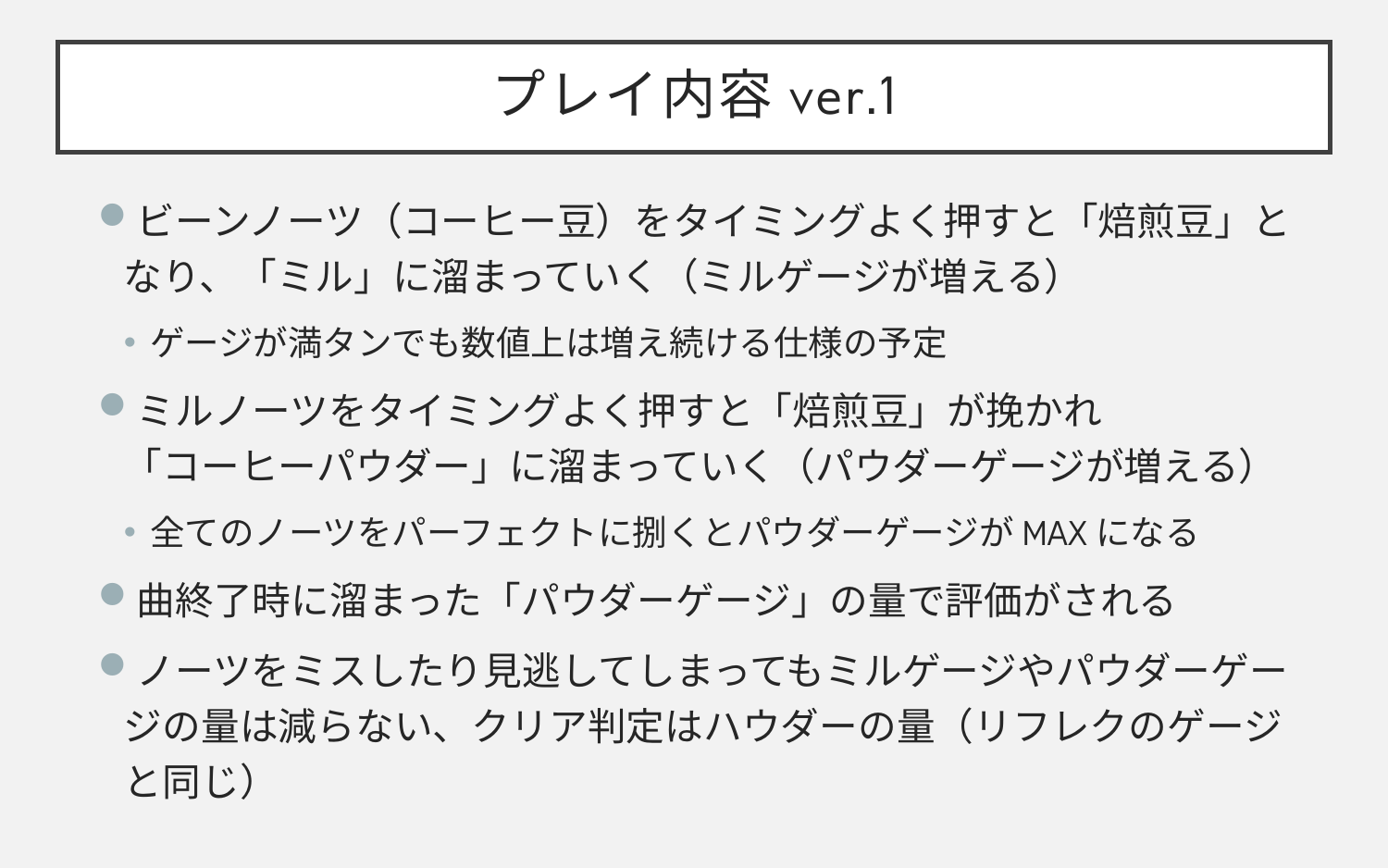

# プレイ内容ver.1
ビーンノーツ（コーヒー豆）をタイミングよく押すと「焙煎豆」となり、「ミル」に溜まっていく（ミルゲージが増える）
ゲージが満タンでも数値上は増え続ける仕様の予定
ミルノーツをタイミングよく押すと「焙煎豆」が挽かれ
「コーヒーパウダー」に溜まっていく（パウダーゲージが増える）
全てのノーツをパーフェクトに捌くとパウダーゲージがMAXになる
曲終了時に溜まった「パウダーゲージ」の量で評価がされる
ノーツをミスしたり見逃してしまってもミルゲージやパウダーゲージの量は減らない、クリア判定はハウダーの量（リフレクのゲージと同じ）